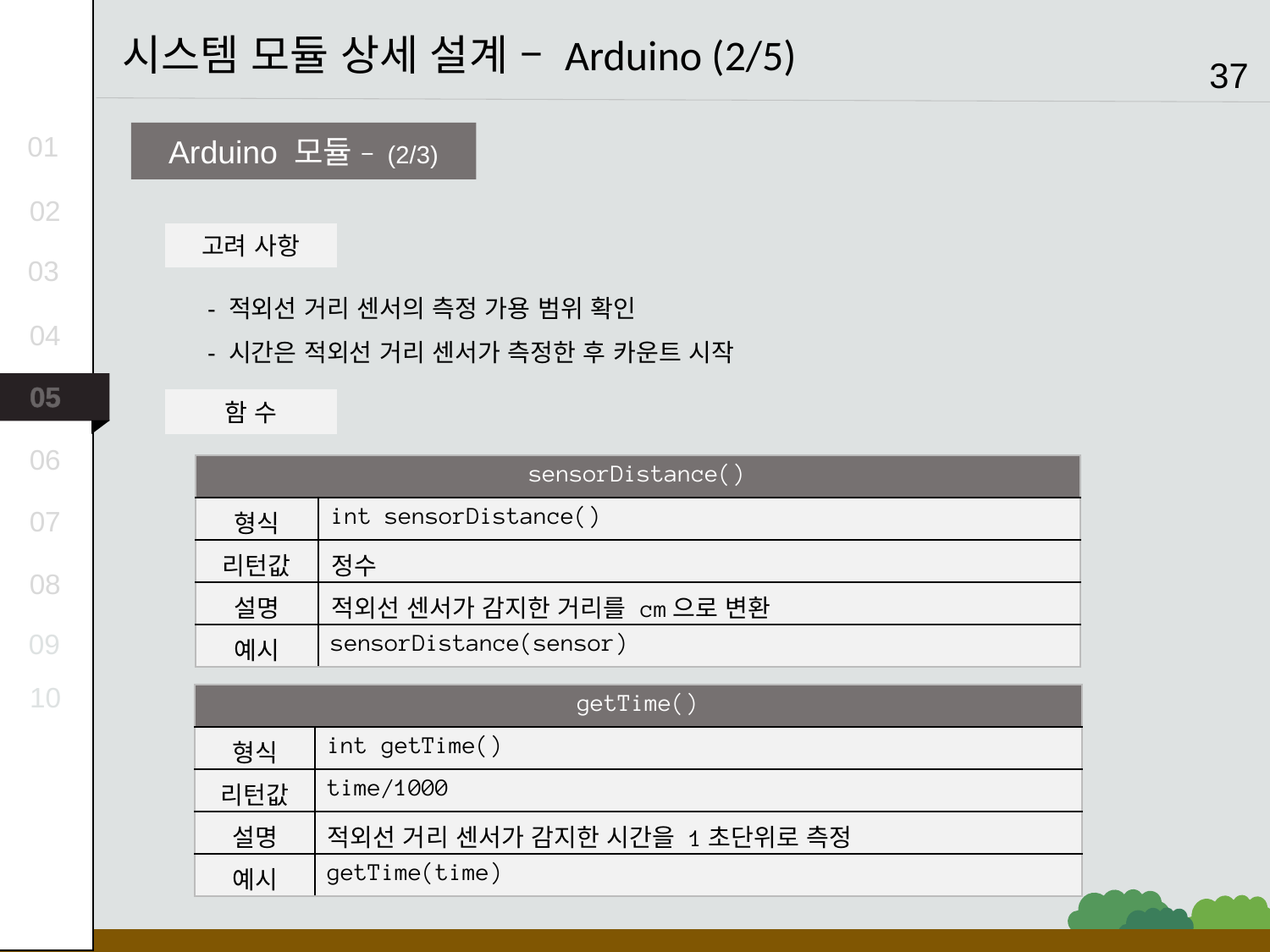

시스템 모듈 상세 설계 – Arduino (2/5)

37
01
Arduino 모듈 – (2/3)
02
고려 사항
03
- 적외선 거리 센서의 측정 가용 범위 확인
- 시간은 적외선 거리 센서가 측정한 후 카운트 시작

04
05

함 수

06
| sensorDistance() |  |
| --- | --- |
| 형식 | int sensorDistance() |
| 리턴값 | 정수 |
| 설명 | 적외선 센서가 감지한 거리를 cm으로 변환 |
| 예시 | sensorDistance(sensor) |
07
08
09
10
| getTime() |  |
| --- | --- |
| 형식 | int getTime() |
| 리턴값 | time/1000 |
| 설명 | 적외선 거리 센서가 감지한 시간을 1초단위로 측정 |
| 예시 | getTime(time) |